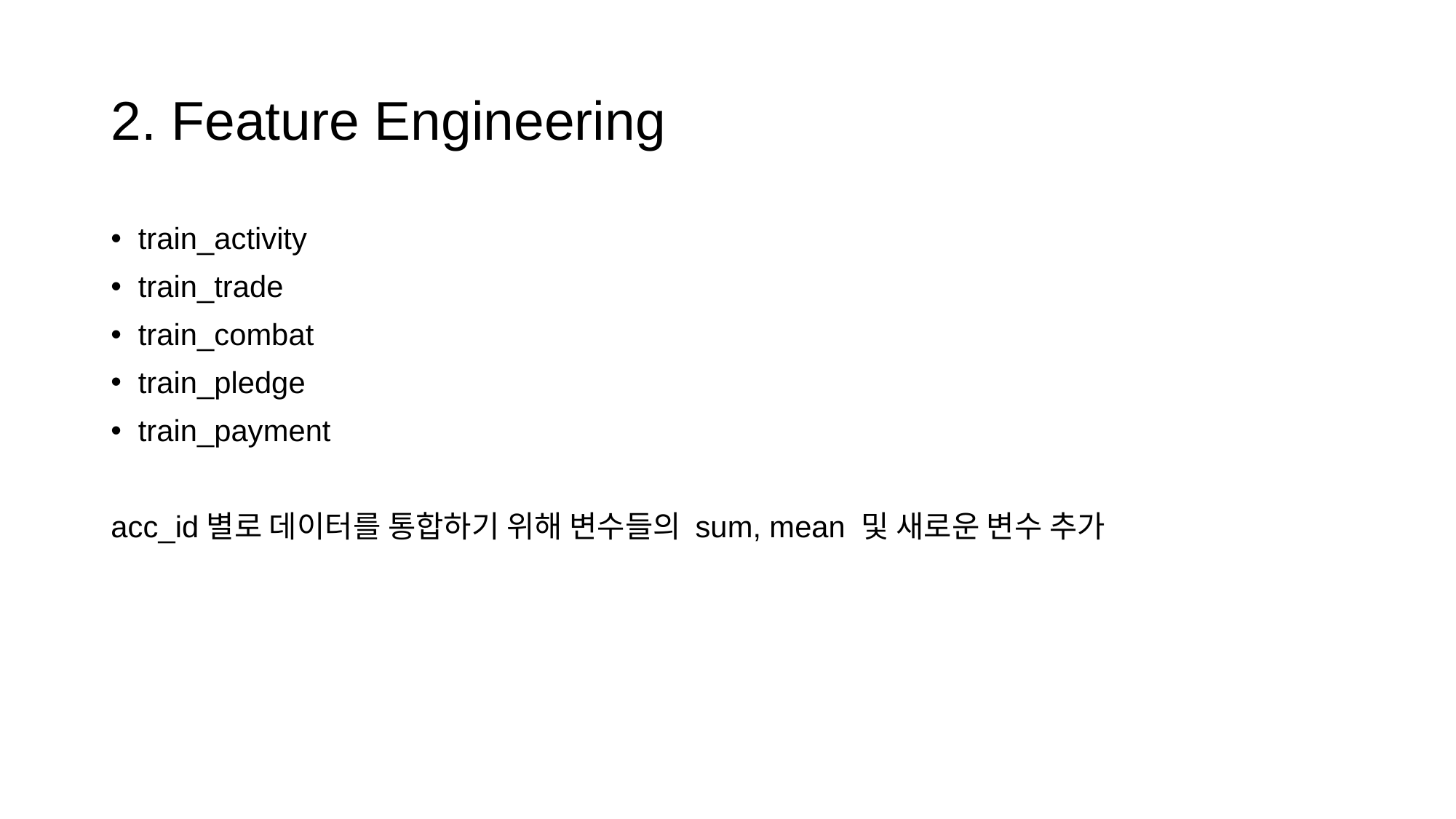

# 2. Feature Engineering
train_activity
train_trade
train_combat
train_pledge
train_payment

acc_id별로 데이터를 통합하기 위해 변수들의 sum, mean 및 새로운 변수 추가